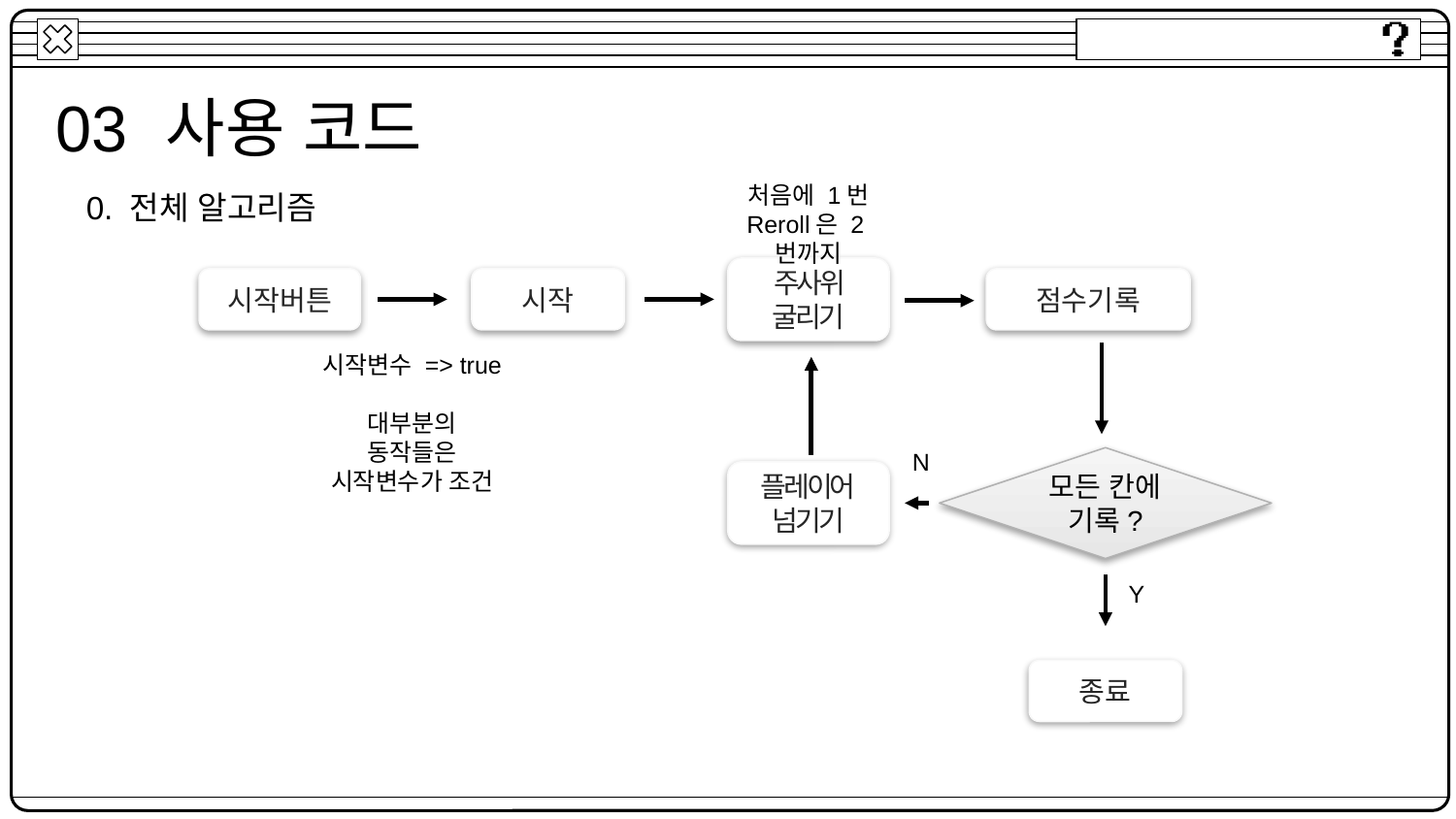

03
# 사용 코드
처음에 1번
Reroll은 2번까지
0. 전체 알고리즘
주사위 굴리기
시작버튼
시작
점수기록
시작변수 => true

대부분의 동작들은 시작변수가 조건
N
모든 칸에
기록?
플레이어
넘기기
Y
종료